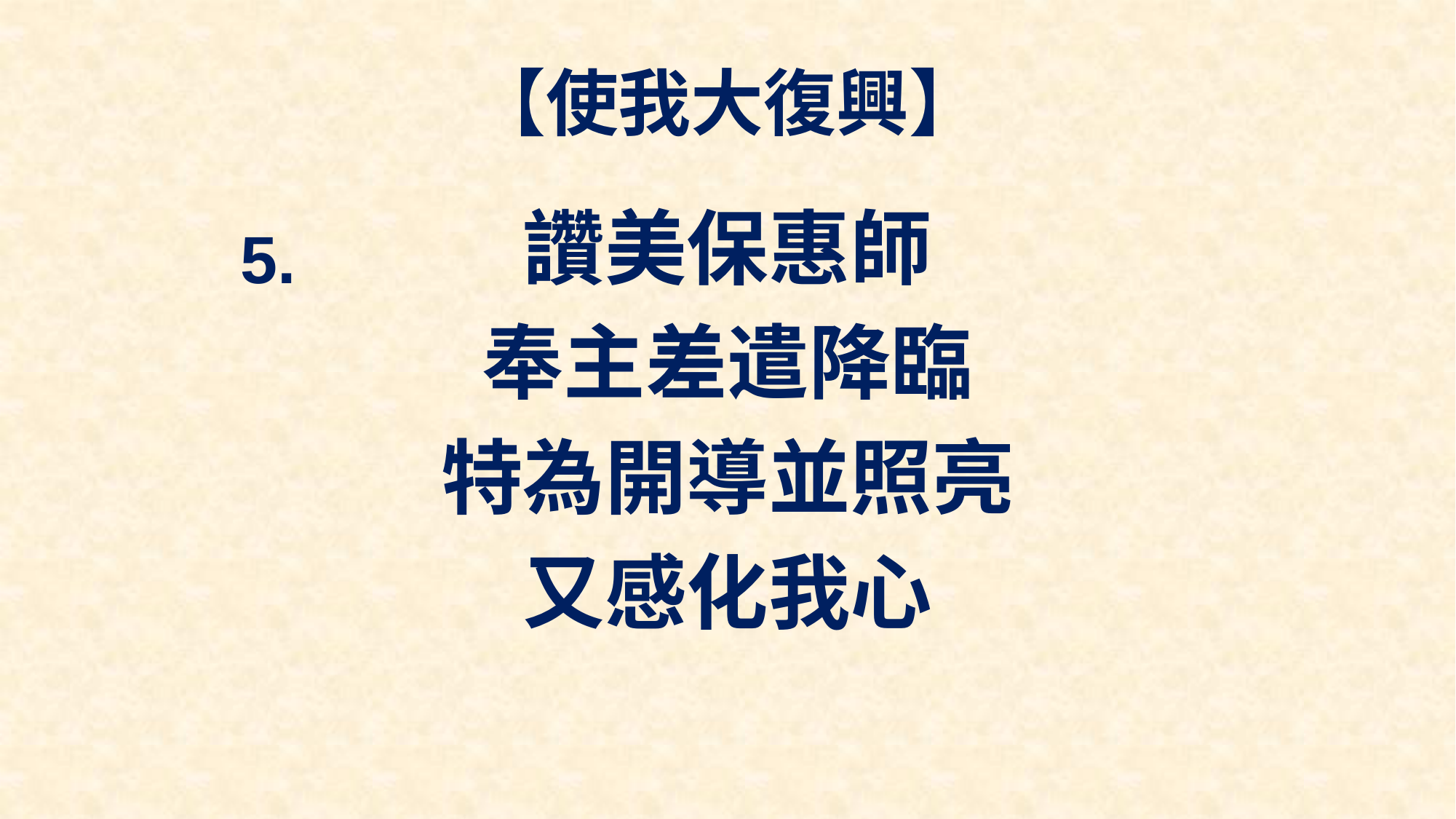

# 【使我大復興】
讚美保惠師
奉主差遣降臨
特為開導並照亮
又感化我心
5.